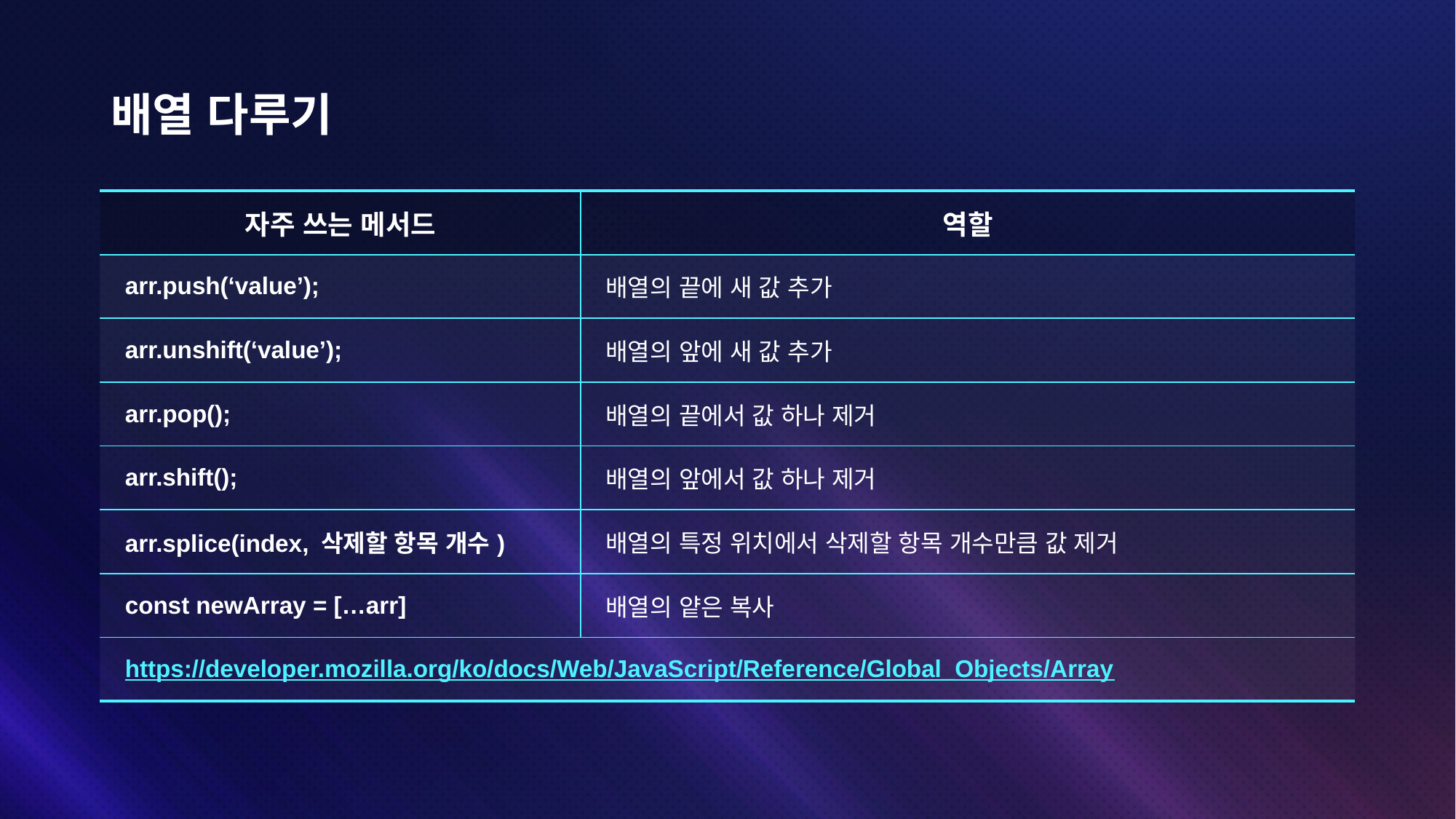

# 배열 다루기
| 자주 쓰는 메서드 | 역할 |
| --- | --- |
| arr.push(‘value’); | 배열의 끝에 새 값 추가 |
| arr.unshift(‘value’); | 배열의 앞에 새 값 추가 |
| arr.pop(); | 배열의 끝에서 값 하나 제거 |
| arr.shift(); | 배열의 앞에서 값 하나 제거 |
| arr.splice(index, 삭제할 항목 개수) | 배열의 특정 위치에서 삭제할 항목 개수만큼 값 제거 |
| const newArray = […arr] | 배열의 얕은 복사 |
| https://developer.mozilla.org/ko/docs/Web/JavaScript/Reference/Global\_Objects/Array |  |